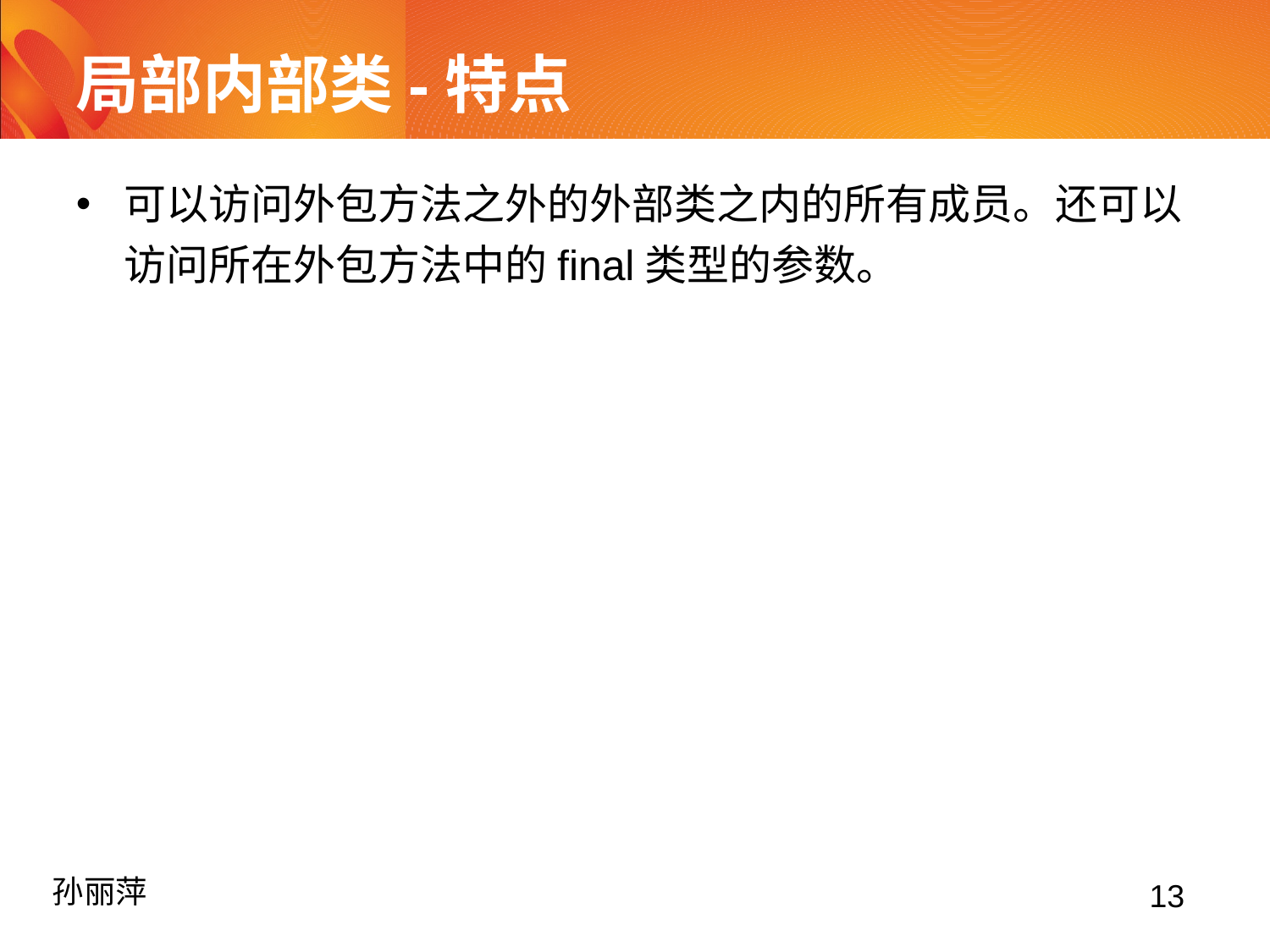

# 局部内部类-特点
可以访问外包方法之外的外部类之内的所有成员。还可以访问所在外包方法中的final类型的参数。